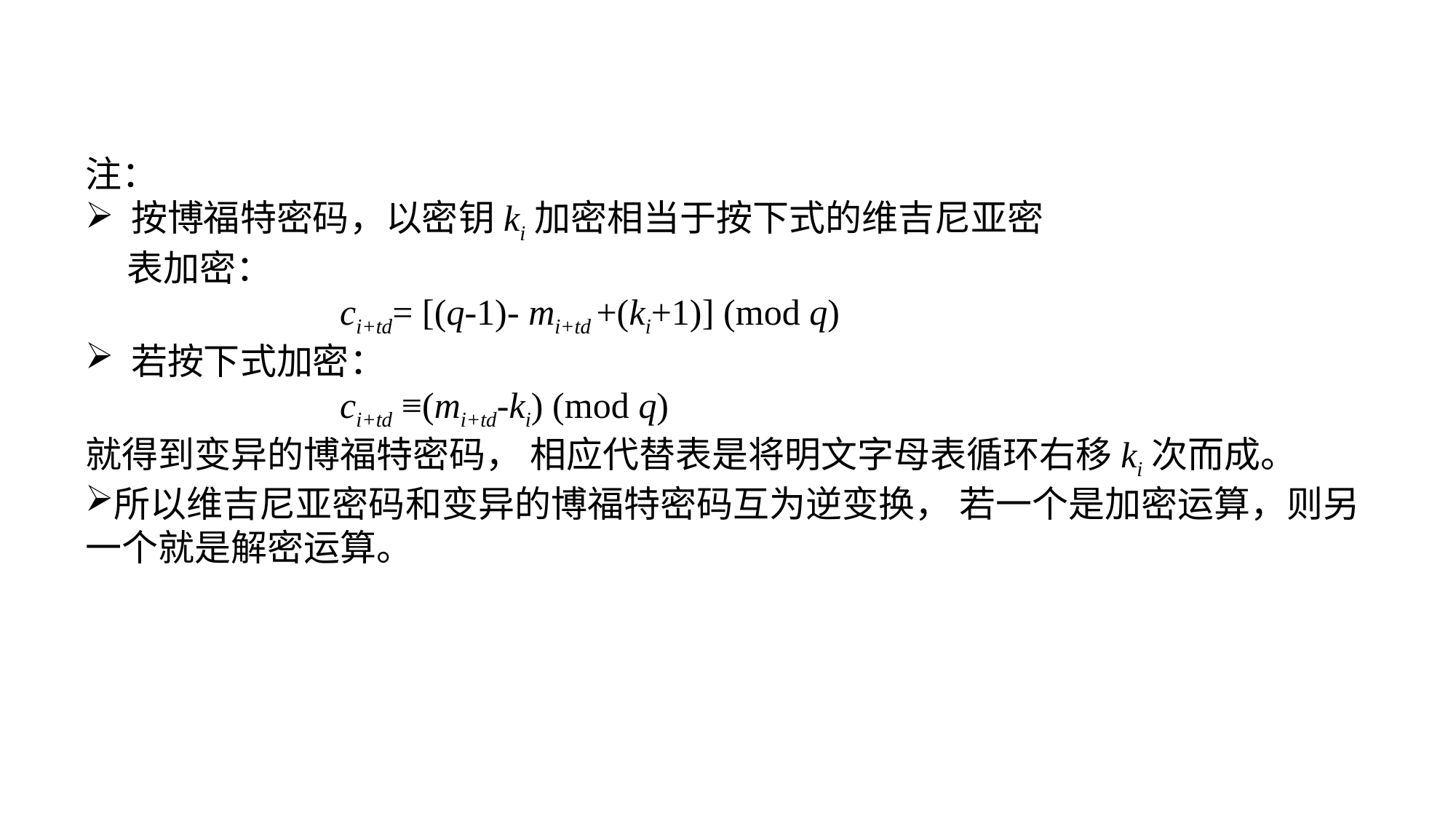

注：
 按博福特密码，以密钥ki加密相当于按下式的维吉尼亚密
    表加密：
                         ci+td= [(q-1)- mi+td +(ki+1)] (mod q)
 若按下式加密：
                         ci+td ≡(mi+td-ki) (mod q)
就得到变异的博福特密码， 相应代替表是将明文字母表循环右移ki次而成。
所以维吉尼亚密码和变异的博福特密码互为逆变换， 若一个是加密运算，则另一个就是解密运算。